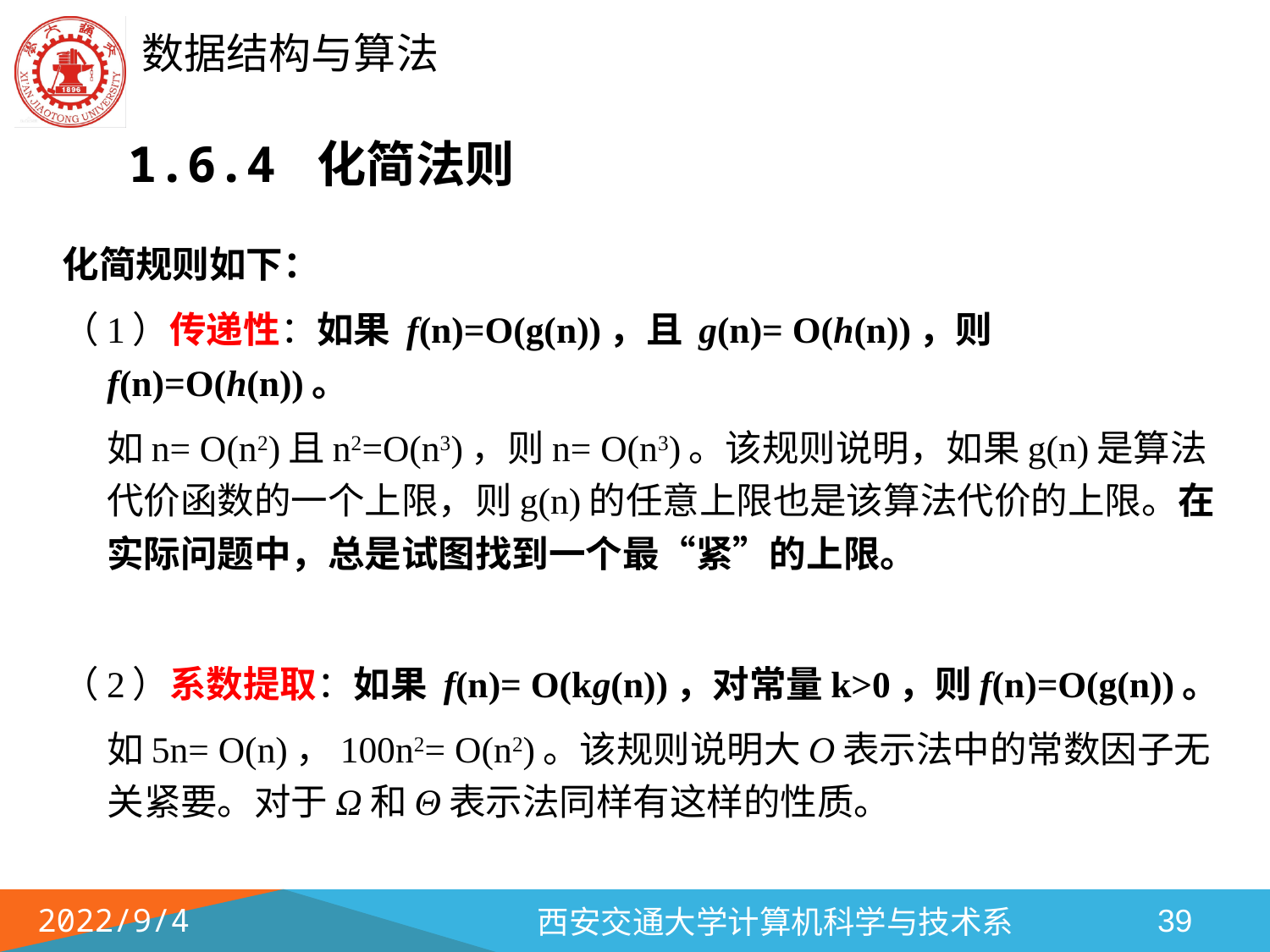

# 1.6.4 化简法则
化简规则如下：
（1）传递性：如果 f(n)=O(g(n))，且 g(n)= O(h(n))，则f(n)=O(h(n))。
	如n= O(n2)且n2=O(n3)，则n= O(n3)。该规则说明，如果g(n)是算法代价函数的一个上限，则g(n)的任意上限也是该算法代价的上限。在实际问题中，总是试图找到一个最“紧”的上限。

（2）系数提取：如果 f(n)= O(kg(n))，对常量k>0，则f(n)=O(g(n))。
	如5n= O(n)，100n2= O(n2)。该规则说明大O表示法中的常数因子无关紧要。对于Ω和Θ表示法同样有这样的性质。